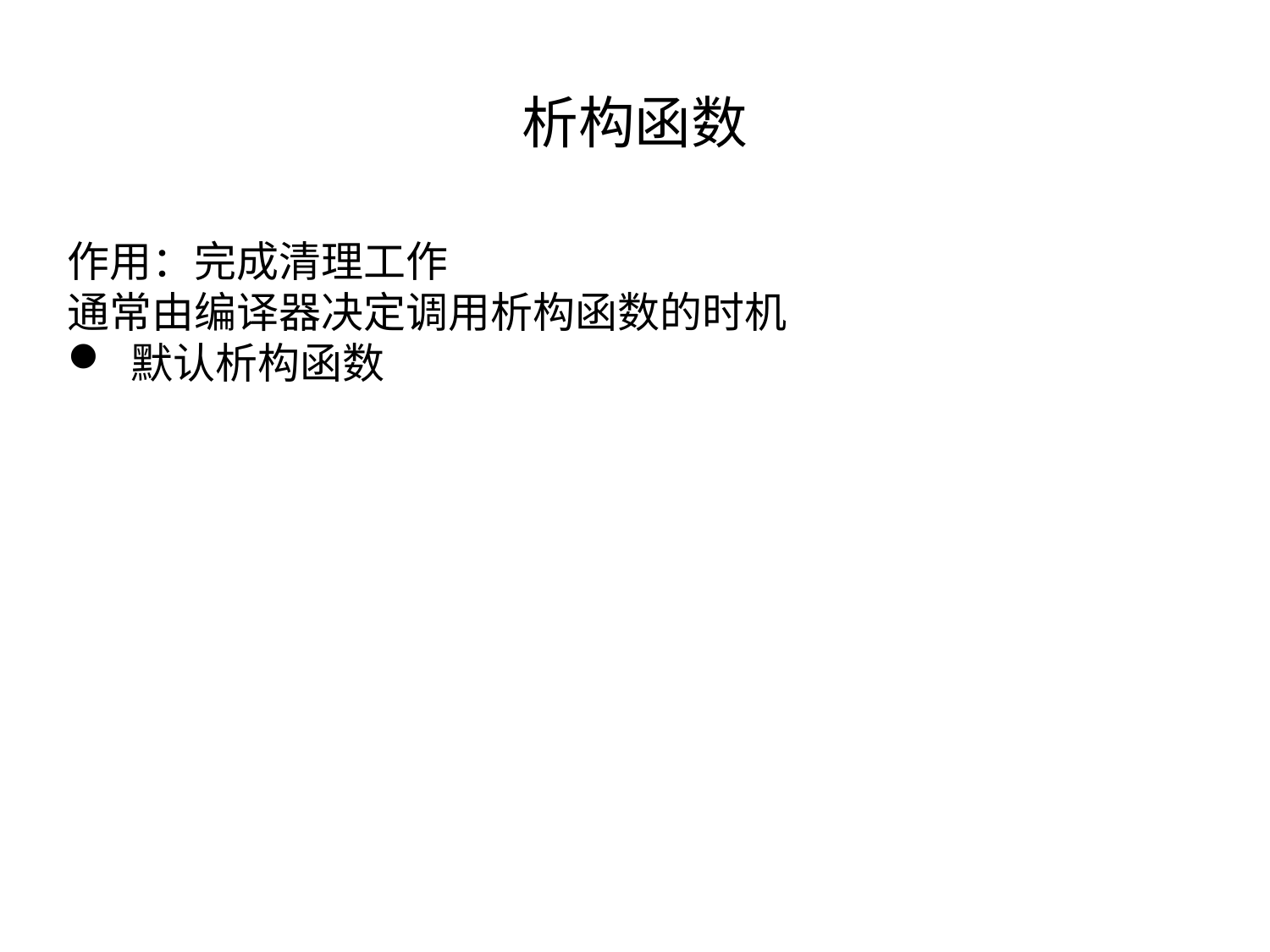

析构函数
作用：完成清理工作
通常由编译器决定调用析构函数的时机
默认析构函数